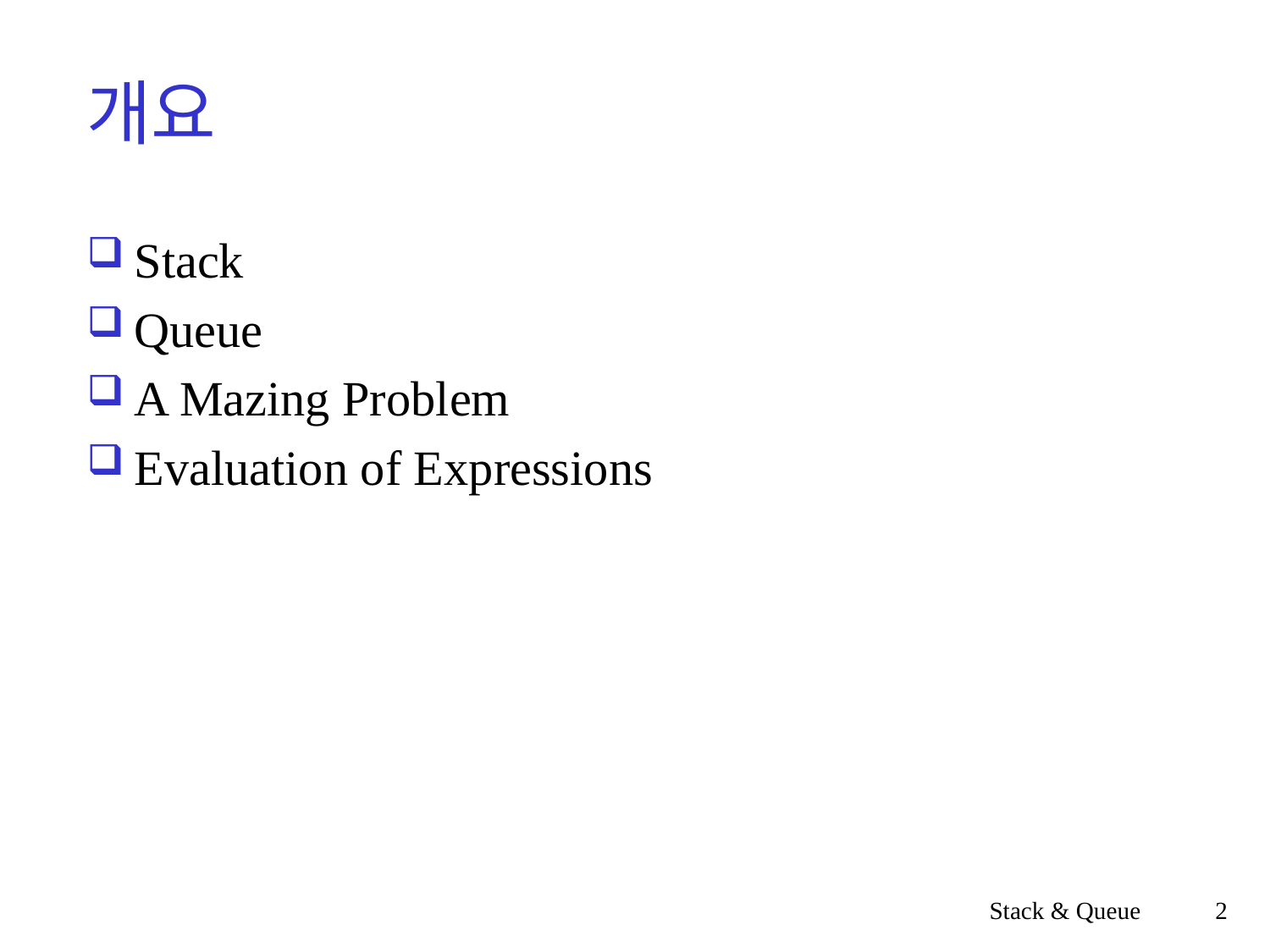

# 개요
Stack
Queue
A Mazing Problem
Evaluation of Expressions
Stack & Queue
2